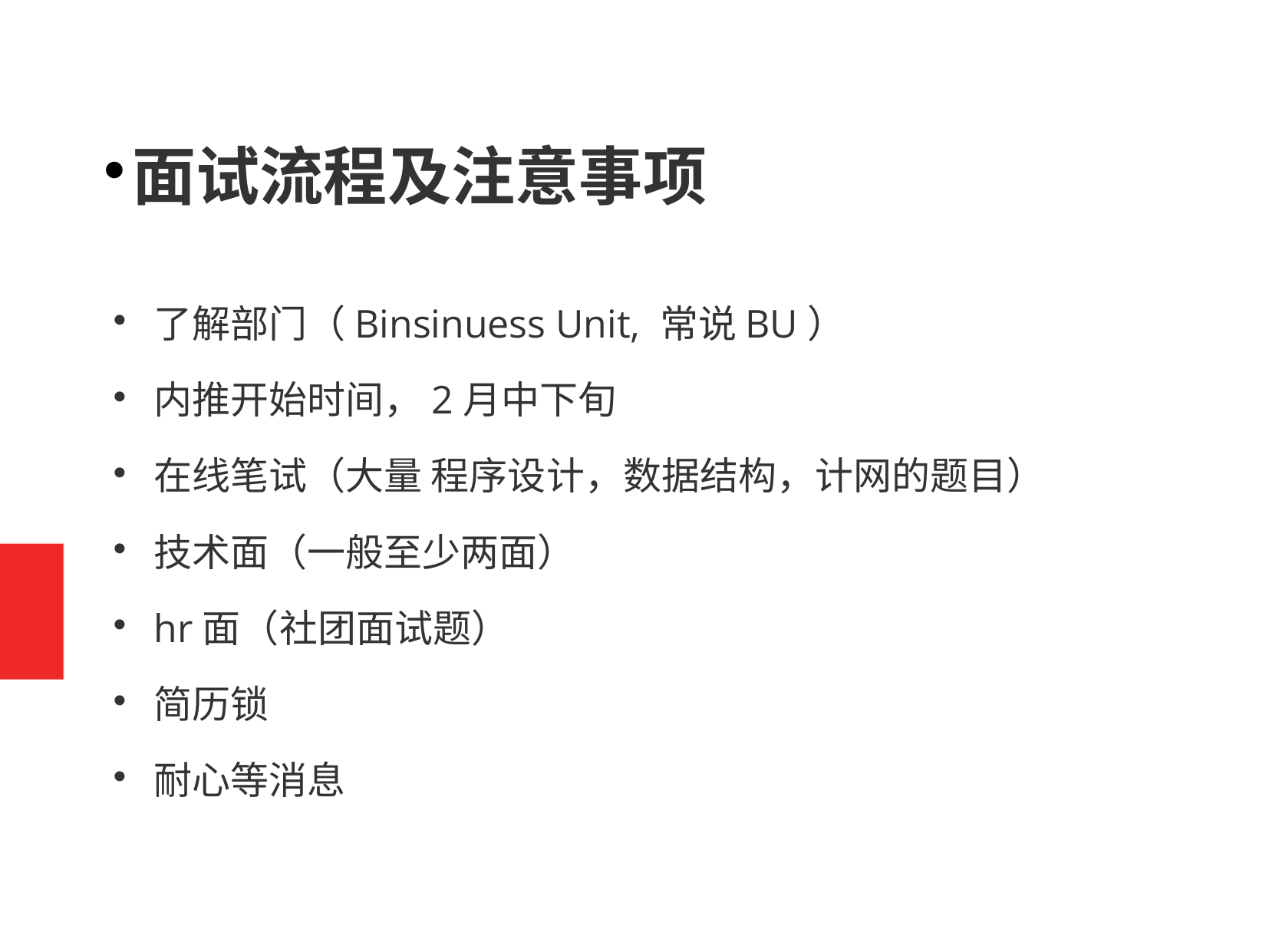

面试流程及注意事项
了解部门（Binsinuess Unit, 常说BU）
内推开始时间，2月中下旬
在线笔试（大量 程序设计，数据结构，计网的题目）
技术面（一般至少两面）
hr面（社团面试题）
简历锁
耐心等消息